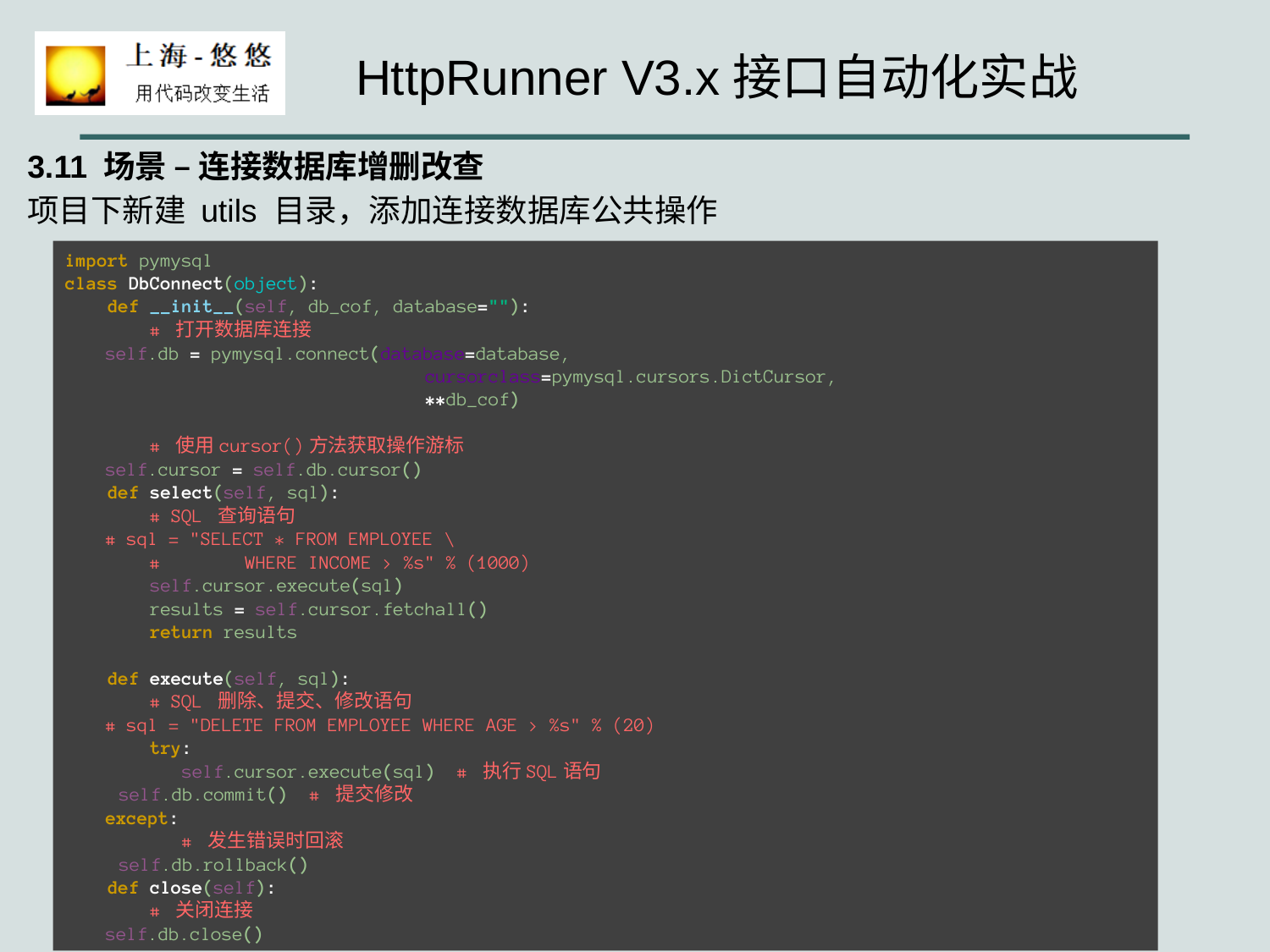

3.11 场景 – 连接数据库增删改查
项目下新建 utils 目录，添加连接数据库公共操作
import pymysql
class DbConnect(object):
    def __init__(self, db_cof, database=""):
        # 打开数据库连接
        self.db = pymysql.connect(database=database,
                                  cursorclass=pymysql.cursors.DictCursor,
                                  **db_cof)
        # 使用cursor()方法获取操作游标
        self.cursor = self.db.cursor()
    def select(self, sql):
        # SQL 查询语句
        # sql = "SELECT * FROM EMPLOYEE \
        #        WHERE INCOME > %s" % (1000)
        self.cursor.execute(sql)
        results = self.cursor.fetchall()
        return results
    def execute(self, sql):
        # SQL 删除、提交、修改语句
        # sql = "DELETE FROM EMPLOYEE WHERE AGE > %s" % (20)
        try:
           self.cursor.execute(sql)  # 执行SQL语句
           self.db.commit()  # 提交修改
        except:
           # 发生错误时回滚
           self.db.rollback()
    def close(self):
        # 关闭连接
        self.db.close()